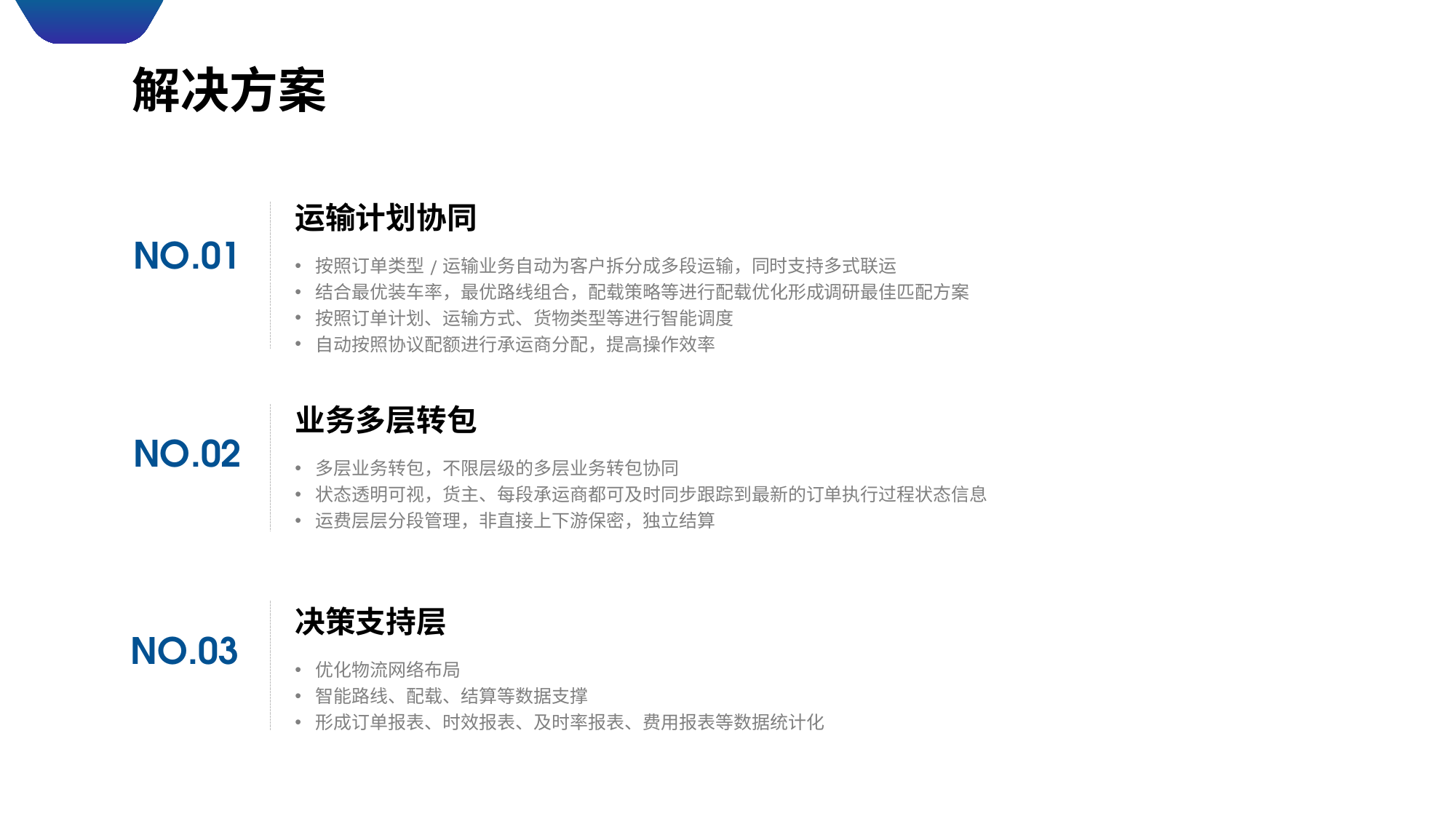

解决方案

运输计划协同
按照订单类型/运输业务自动为客户拆分成多段运输，同时支持多式联运
结合最优装车率，最优路线组合，配载策略等进行配载优化形成调研最佳匹配方案
按照订单计划、运输方式、货物类型等进行智能调度
自动按照协议配额进行承运商分配，提高操作效率
NO.01
业务多层转包
多层业务转包，不限层级的多层业务转包协同
状态透明可视，货主、每段承运商都可及时同步跟踪到最新的订单执行过程状态信息
运费层层分段管理，非直接上下游保密，独立结算
NO.02
决策支持层
优化物流网络布局
智能路线、配载、结算等数据支撑
形成订单报表、时效报表、及时率报表、费用报表等数据统计化
NO.03